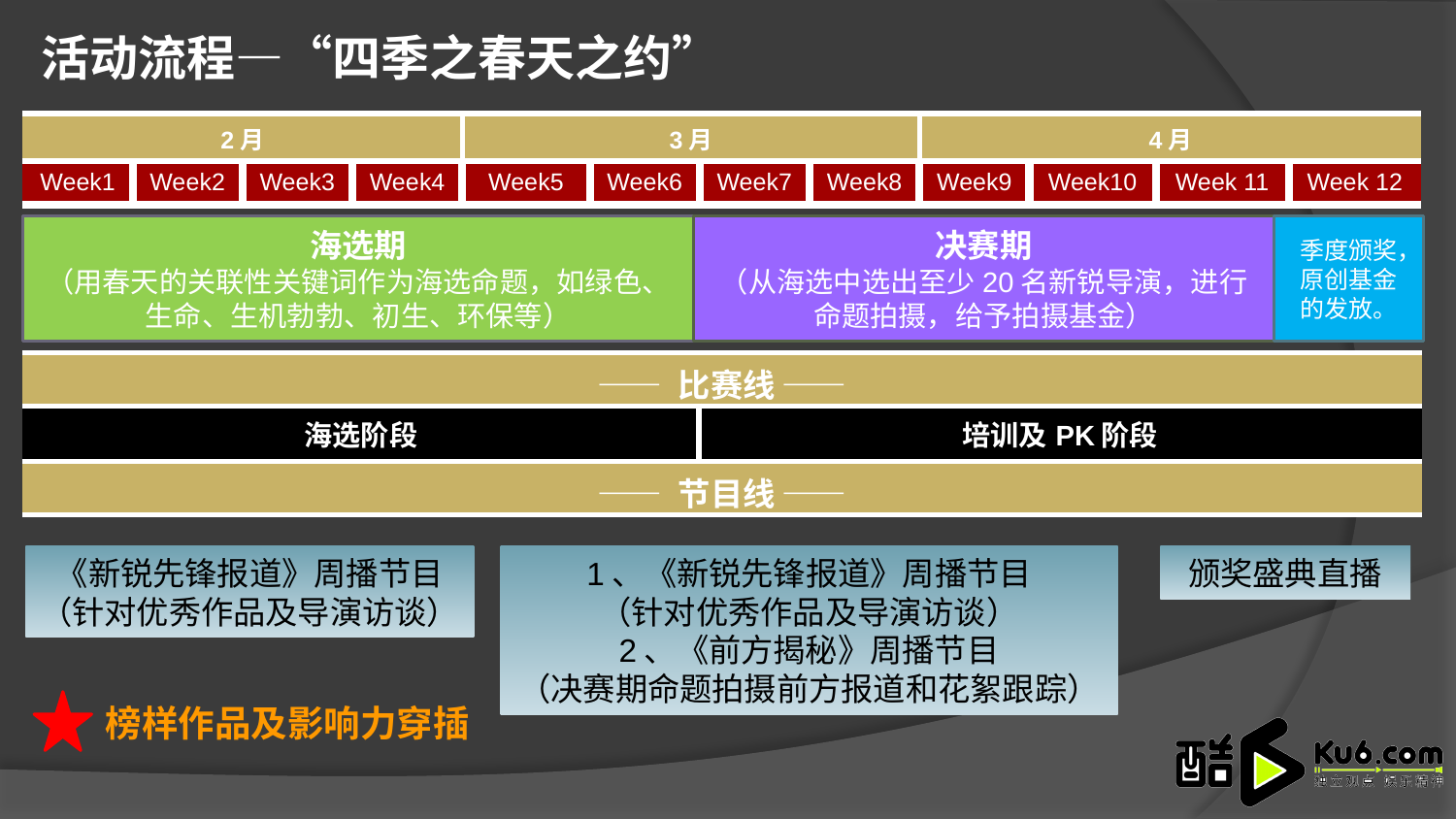

活动流程—“四季之春天之约”
| 2月 |  |  |  | 3月 |  |  |  | 4月 |  |  |  |
| --- | --- | --- | --- | --- | --- | --- | --- | --- | --- | --- | --- |
| Week1 | Week2 | Week3 | Week4 | Week5 | Week6 | Week7 | Week8 | Week9 | Week10 | Week 11 | Week 12 |
海选期
（用春天的关联性关键词作为海选命题，如绿色、生命、生机勃勃、初生、环保等）
决赛期
（从海选中选出至少20名新锐导演，进行命题拍摄，给予拍摄基金）
季度颁奖，原创基金的发放。
| —— 比赛线 —— |  |
| --- | --- |
| 海选阶段 | 培训及PK阶段 |
| —— 节目线 —— |  |
《新锐先锋报道》周播节目
（针对优秀作品及导演访谈）
颁奖盛典直播
1、《新锐先锋报道》周播节目
（针对优秀作品及导演访谈）
2、《前方揭秘》周播节目
（决赛期命题拍摄前方报道和花絮跟踪）

榜样作品及影响力穿插